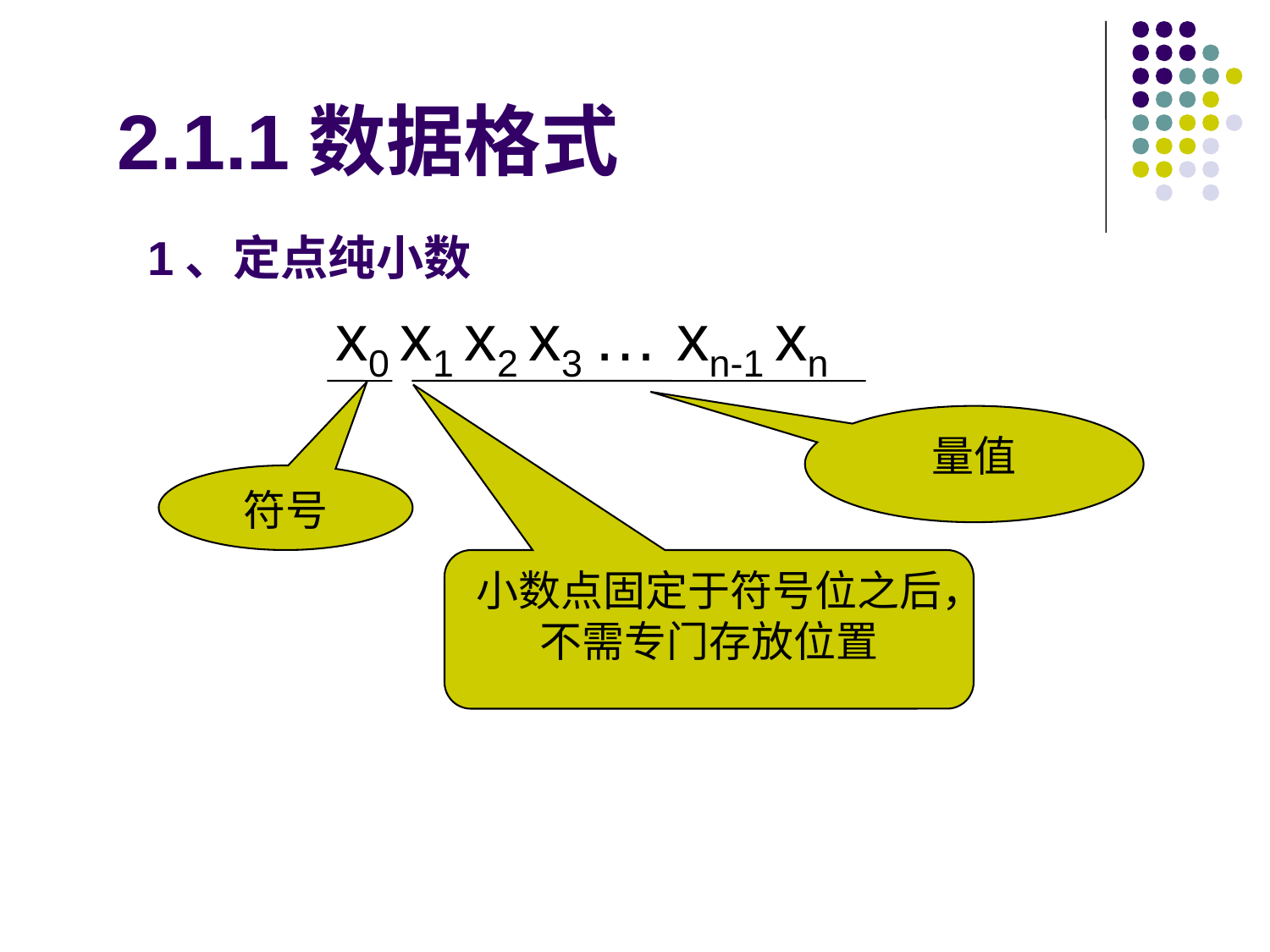

2.1.1数据格式
# 1、定点纯小数

  x0 x1 x2 x3 … xn-1 xn

表示数的范围是   0≤|ｘ|≤1－2－n

(最小数、最大数、最接近0的正数、最接近0的负数）

量值
符号
小数点固定于符号位之后，不需专门存放位置

22